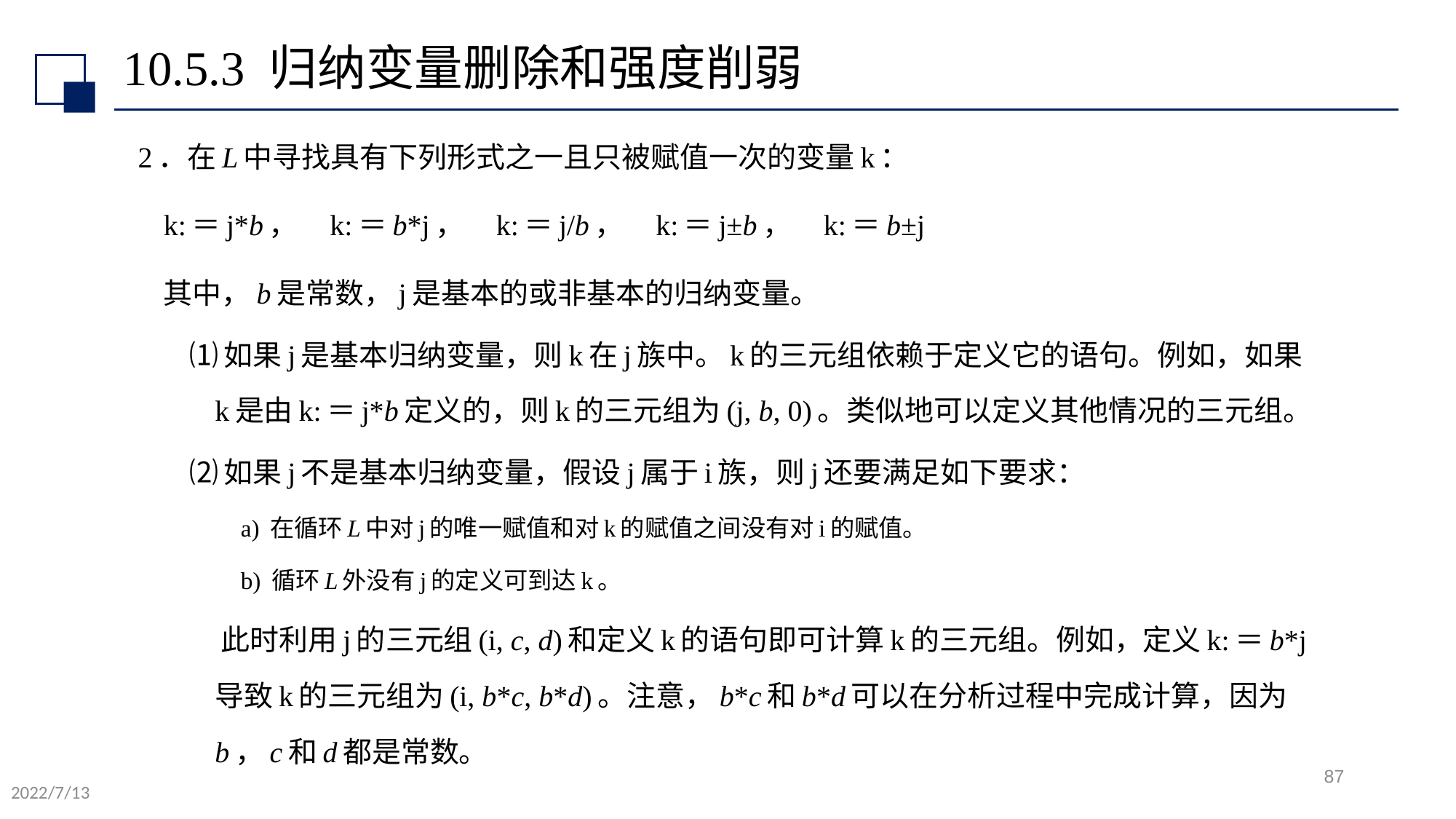

# 10.5.3 归纳变量删除和强度削弱
2．在L中寻找具有下列形式之一且只被赋值一次的变量k：
	k:＝j*b，    k:＝b*j，    k:＝j/b，    k:＝j±b，    k:＝b±j
	其中，b是常数，j是基本的或非基本的归纳变量。
⑴如果j是基本归纳变量，则k在j族中。k的三元组依赖于定义它的语句。例如，如果k是由k:＝j*b定义的，则k的三元组为(j, b, 0)。类似地可以定义其他情况的三元组。
⑵如果j不是基本归纳变量，假设j属于i族，则j还要满足如下要求：
a) 在循环L中对j的唯一赋值和对k的赋值之间没有对i的赋值。
b) 循环L外没有j的定义可到达k。
    此时利用j的三元组(i, c, d)和定义k的语句即可计算k的三元组。例如，定义k:＝b*j导致k的三元组为(i, b*c, b*d)。注意，b*c和b*d可以在分析过程中完成计算，因为b，c和d都是常数。
87
2022/7/13